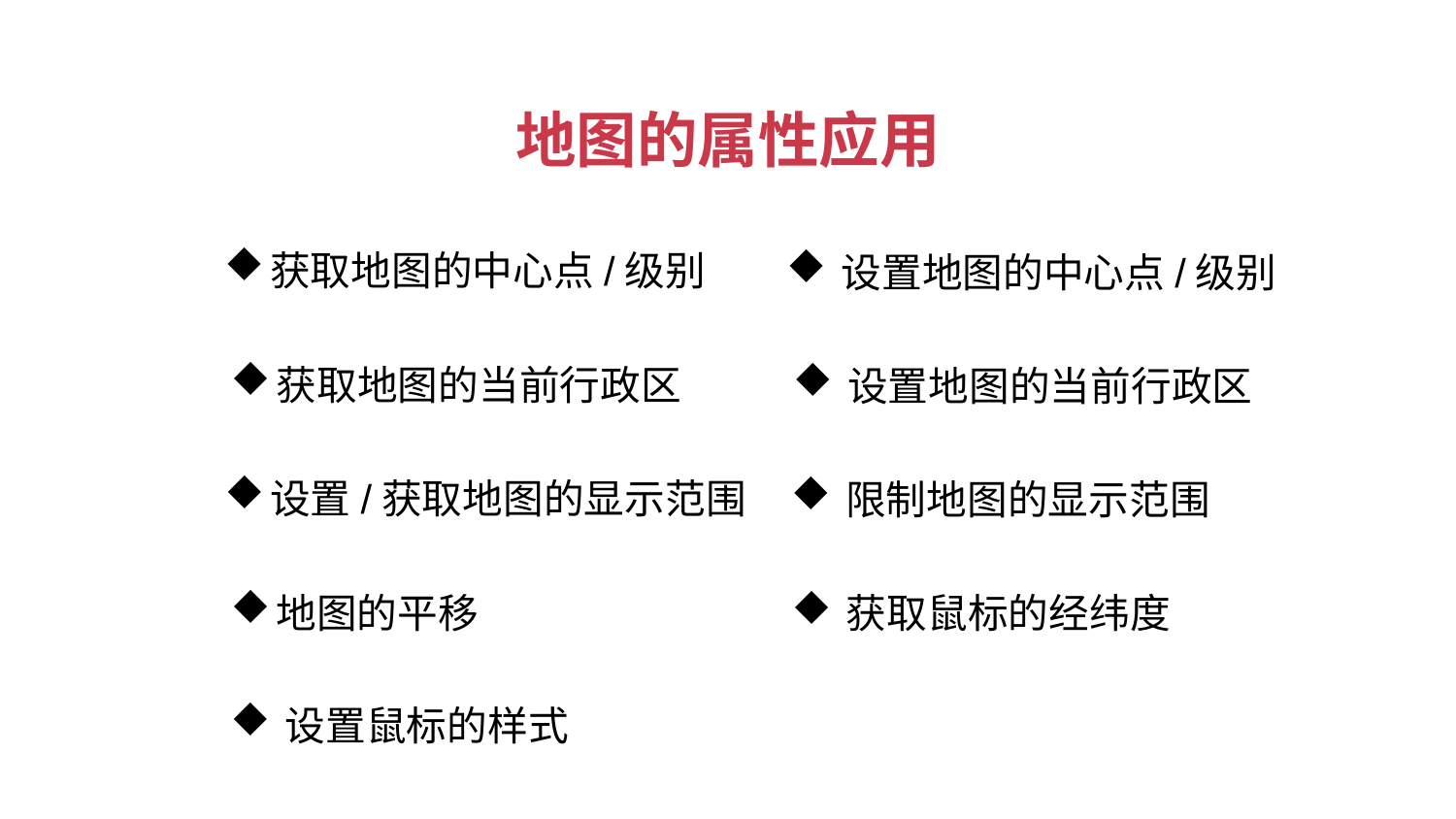

地图的属性应用
获取地图的中心点/级别
设置地图的中心点/级别
获取地图的当前行政区
设置地图的当前行政区
设置/获取地图的显示范围
限制地图的显示范围
地图的平移

获取鼠标的经纬度
设置鼠标的样式